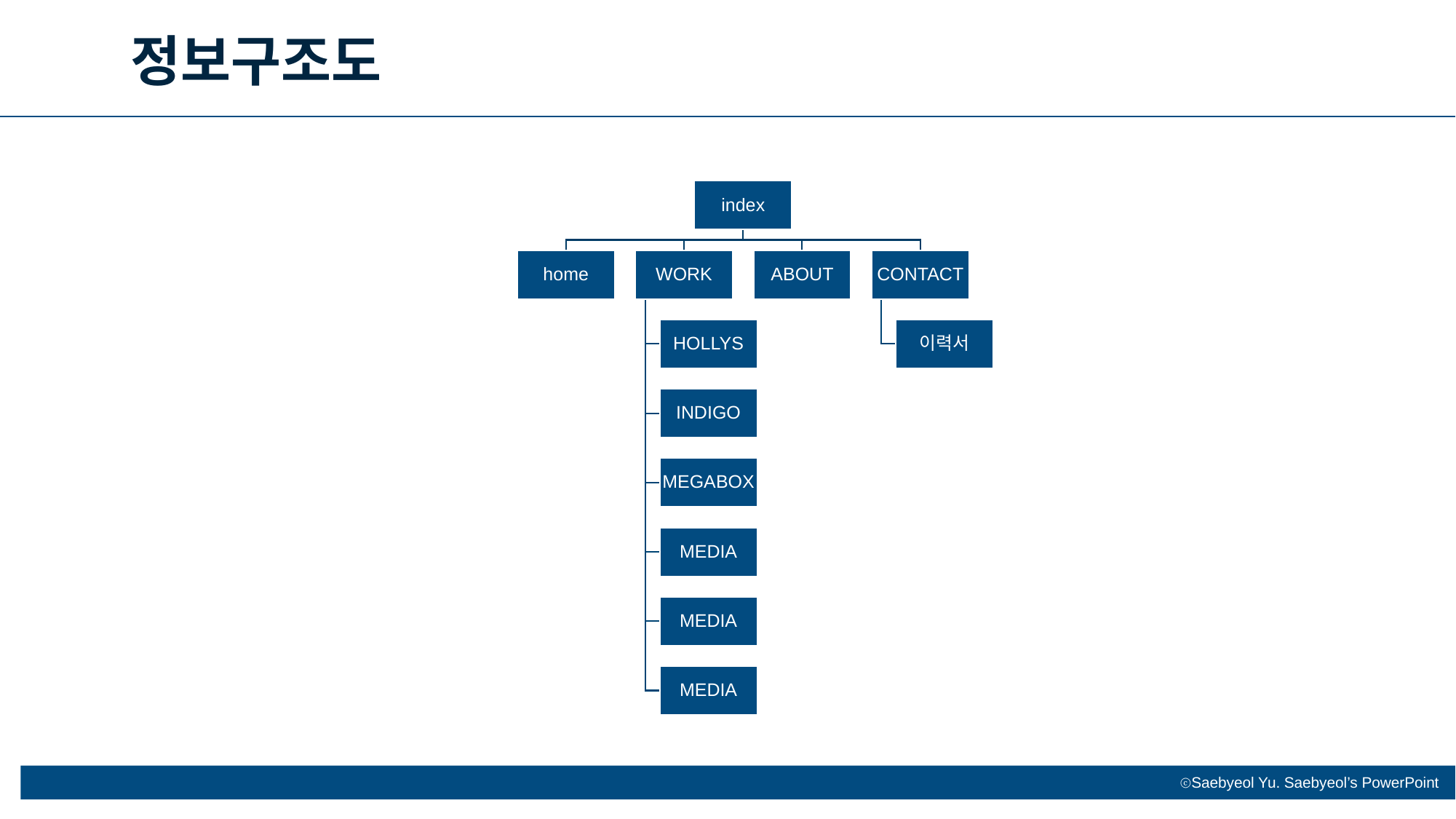

정보구조도
index
home
WORK
HOLLYS
INDIGO
MEGABOX
MEDIA
MEDIA
MEDIA
ABOUT
CONTACT
이력서